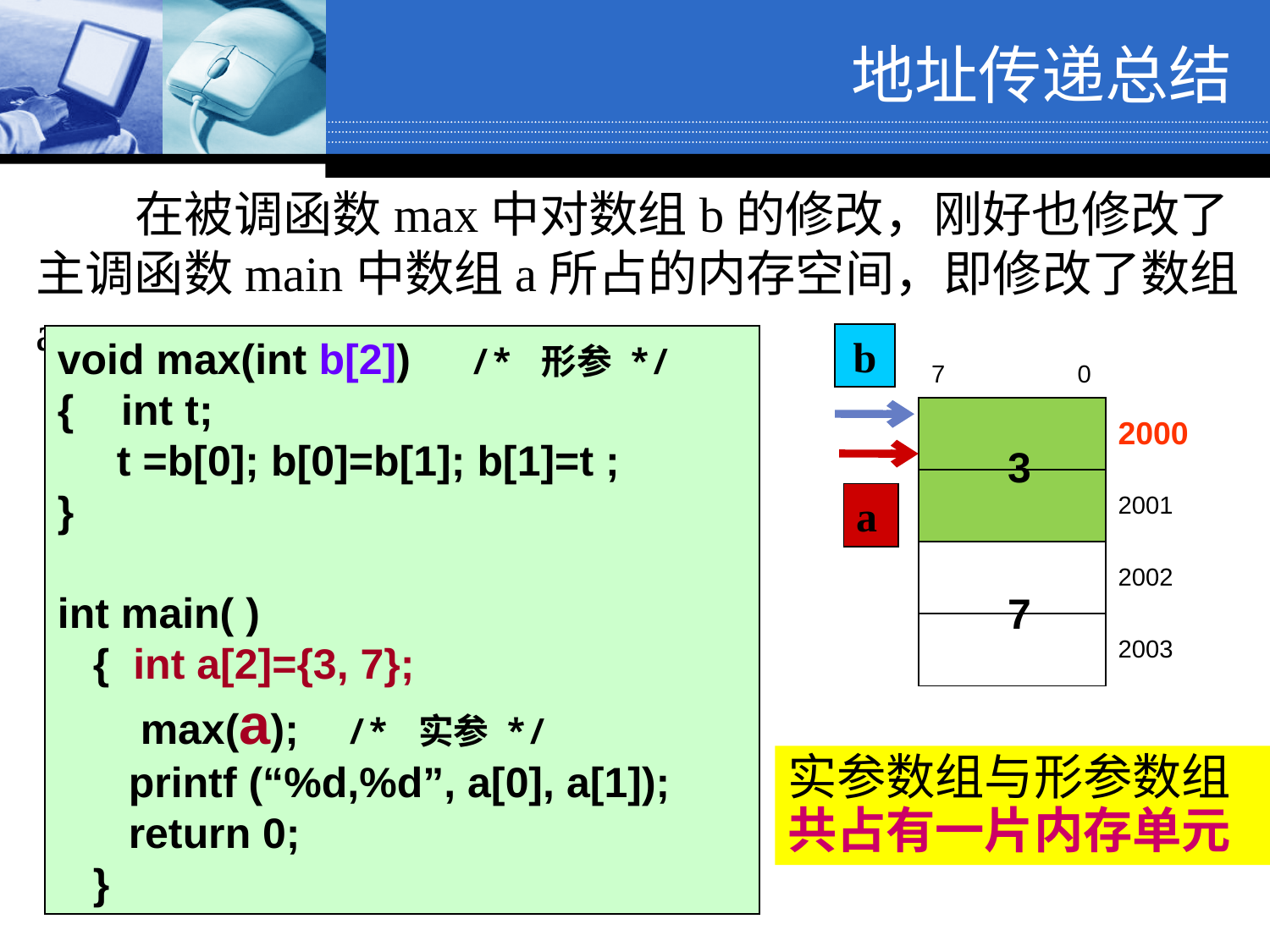

地址传递总结
在被调函数max中对数组b的修改，刚好也修改了主调函数main中数组a所占的内存空间，即修改了数组a
b
void max(int b[2])     /* 形参 */
{    int t;
     t =b[0]; b[0]=b[1]; b[1]=t ;
}

int main( )
   {  int a[2]={3, 7};
       max(a);    /* 实参 */
      printf (“%d,%d”, a[0], a[1]);
      return 0;
   }
| 7 0 |  |
| --- | --- |
|  | 2000 |
|  | 2001 |
|  | 2002 |
|  | 2003 |
3
a
7
实参数组与形参数组共占有一片内存单元